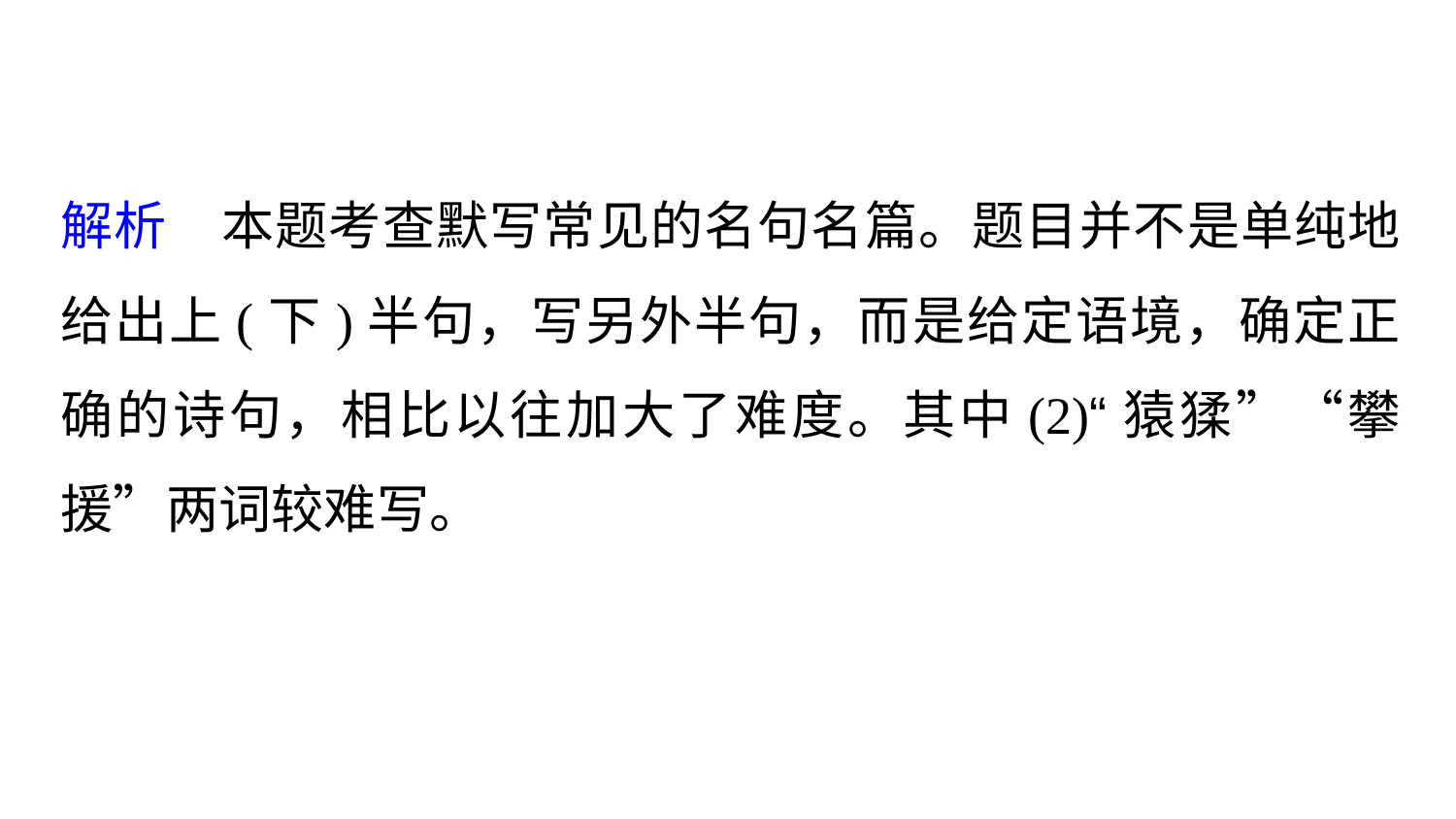

解析　本题考查默写常见的名句名篇。题目并不是单纯地给出上(下)半句，写另外半句，而是给定语境，确定正确的诗句，相比以往加大了难度。其中(2)“猿猱”“攀援”两词较难写。